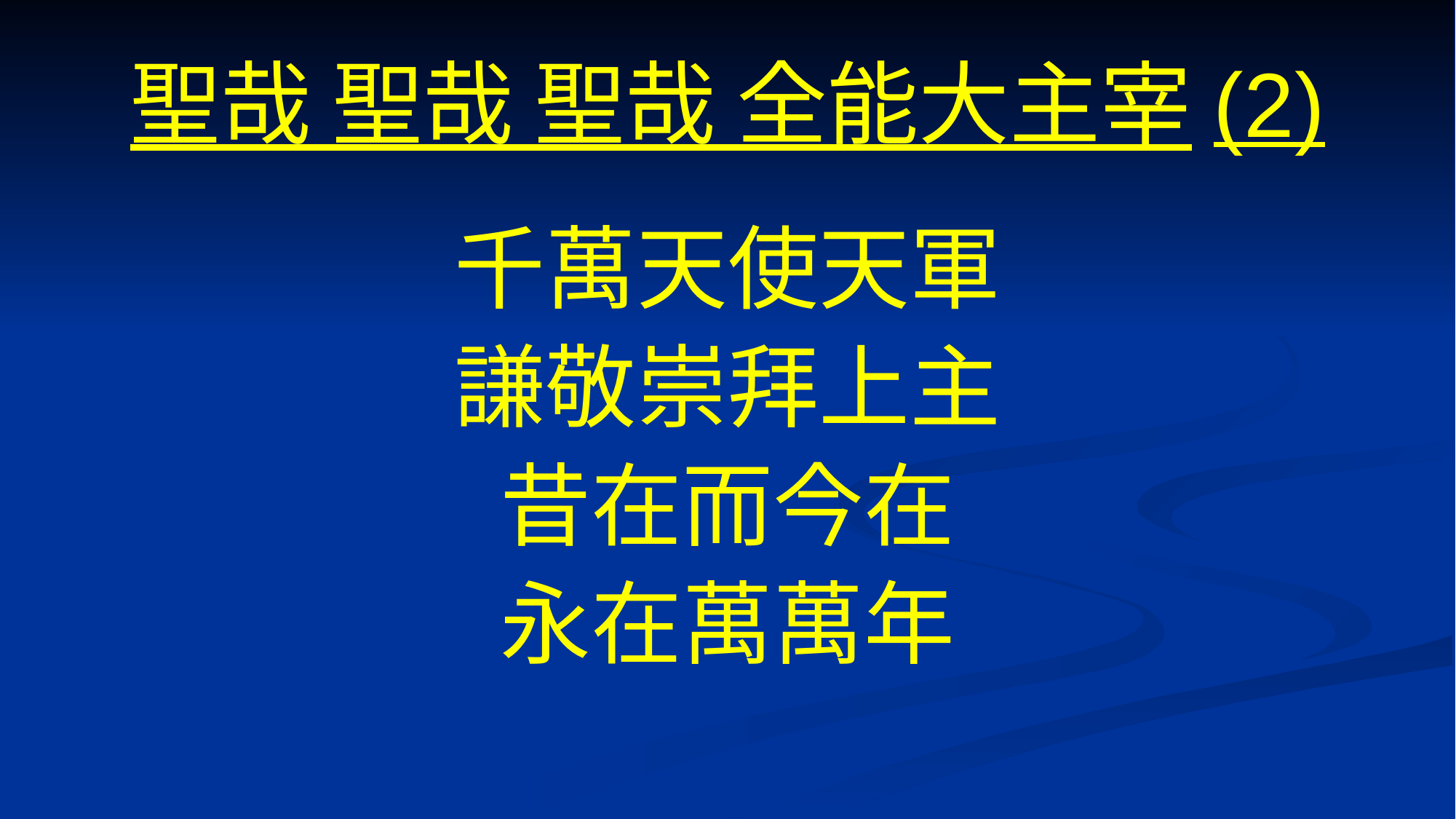

# 聖哉 聖哉 聖哉 全能大主宰(2)
千萬天使天軍
謙敬崇拜上主
昔在而今在
永在萬萬年